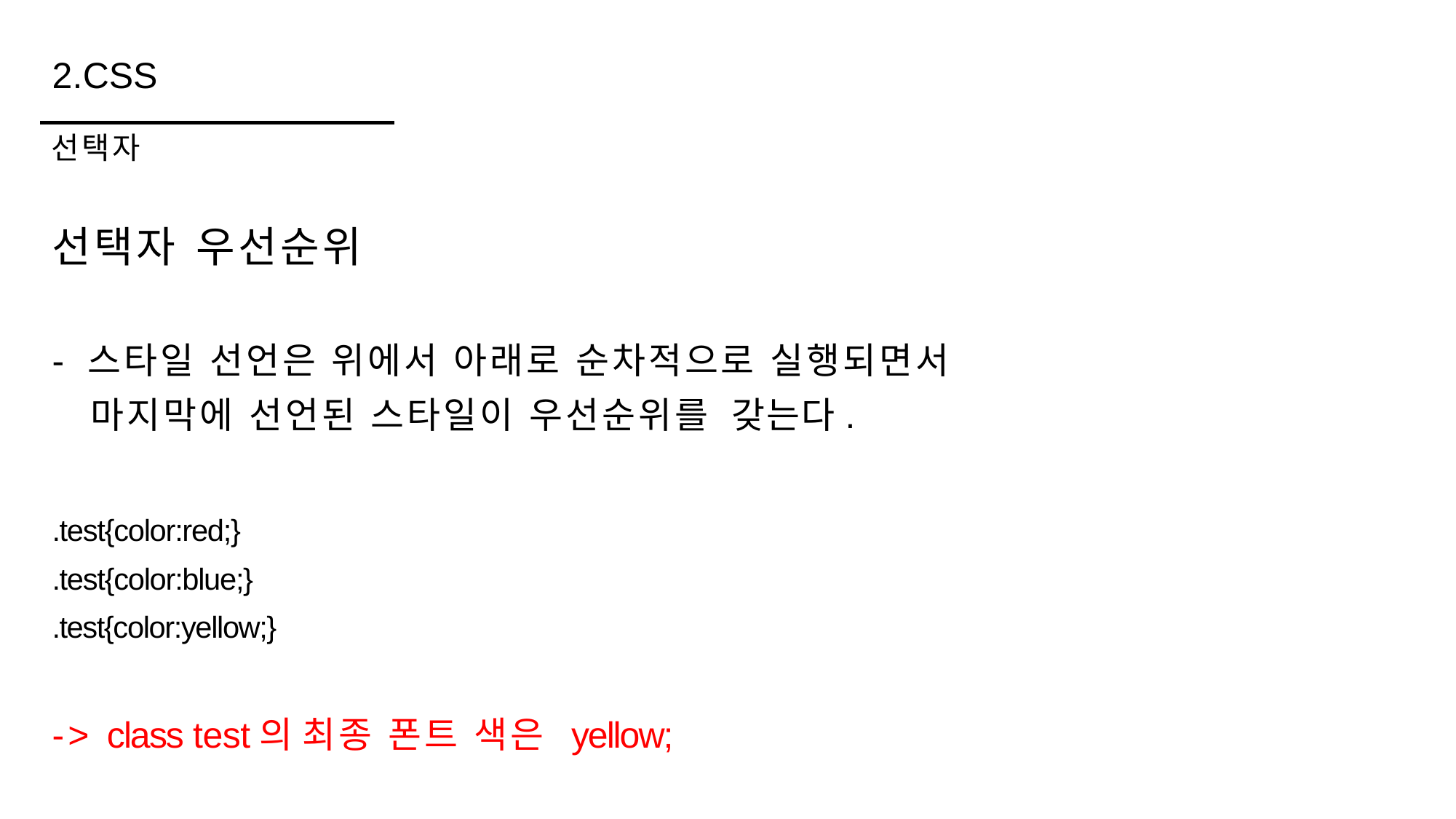

# 2.CSS

선택자

선택자 우선순위

- 스타일 선언은 위에서 아래로 순차적으로 실행되면서  마지막에 선언된 스타일이 우선순위를 갖는다.

.test{color:red;}
.test{color:blue;}
.test{color:yellow;}

-> class test의 최종 폰트 색은 yellow;